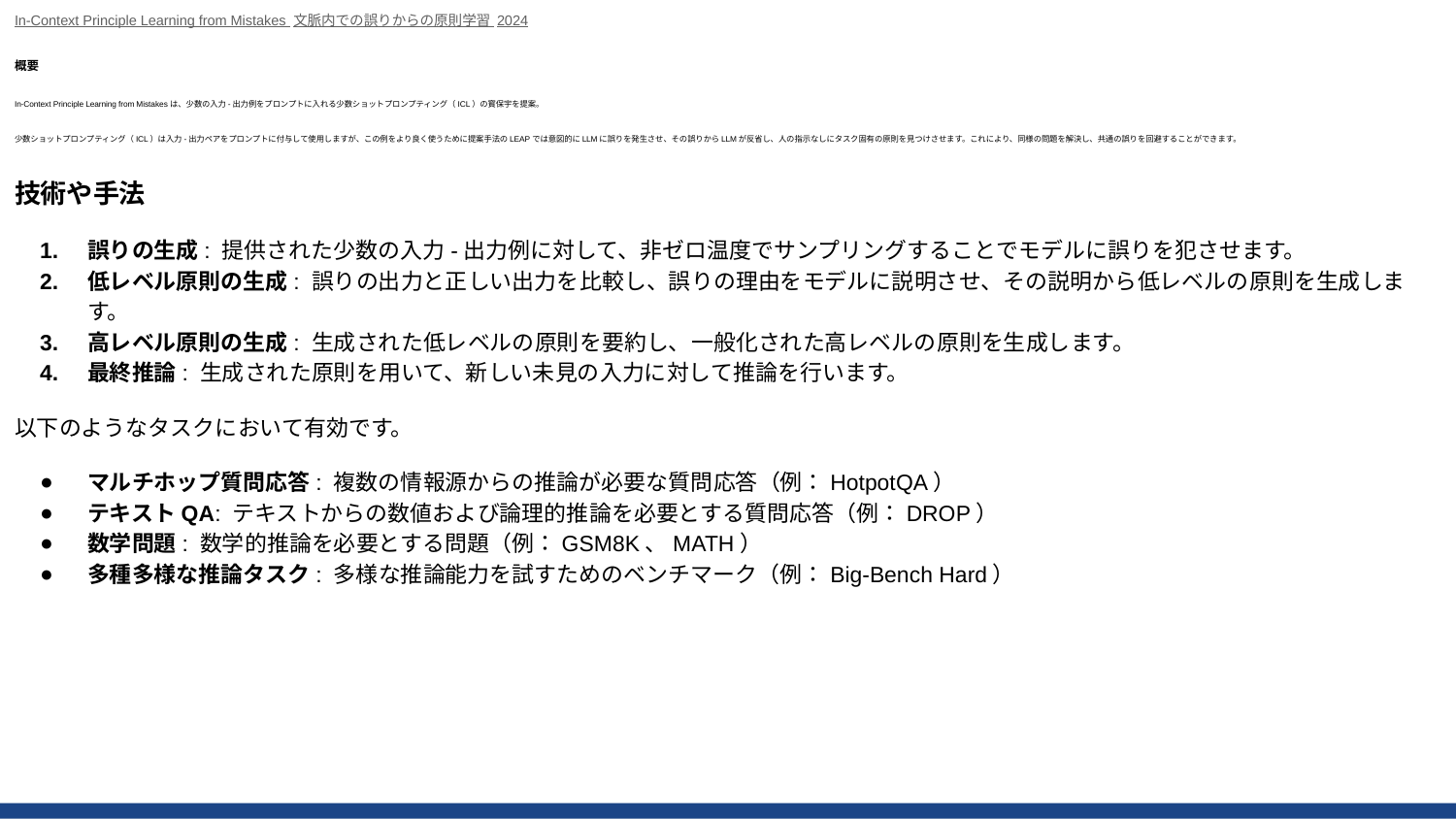

In-Context Principle Learning from Mistakes 文脈内での誤りからの原則学習 2024
概要
In-Context Principle Learning from Mistakesは、少数の入力-出力例をプロンプトに入れる少数ショットプロンプティング（ICL）の寳保宇を提案。
少数ショットプロンプティング（ICL）は入力-出力ペアをプロンプトに付与して使用しますが、この例をより良く使うために提案手法のLEAPでは意図的にLLMに誤りを発生させ、その誤りからLLMが反省し、人の指示なしにタスク固有の原則を見つけさせます。これにより、同様の問題を解決し、共通の誤りを回避することができます。
技術や手法
誤りの生成: 提供された少数の入力-出力例に対して、非ゼロ温度でサンプリングすることでモデルに誤りを犯させます。
低レベル原則の生成: 誤りの出力と正しい出力を比較し、誤りの理由をモデルに説明させ、その説明から低レベルの原則を生成します。
高レベル原則の生成: 生成された低レベルの原則を要約し、一般化された高レベルの原則を生成します。
最終推論: 生成された原則を用いて、新しい未見の入力に対して推論を行います。
以下のようなタスクにおいて有効です。
マルチホップ質問応答: 複数の情報源からの推論が必要な質問応答（例：HotpotQA）
テキストQA: テキストからの数値および論理的推論を必要とする質問応答（例：DROP）
数学問題: 数学的推論を必要とする問題（例：GSM8K、MATH）
多種多様な推論タスク: 多様な推論能力を試すためのベンチマーク（例：Big-Bench Hard）